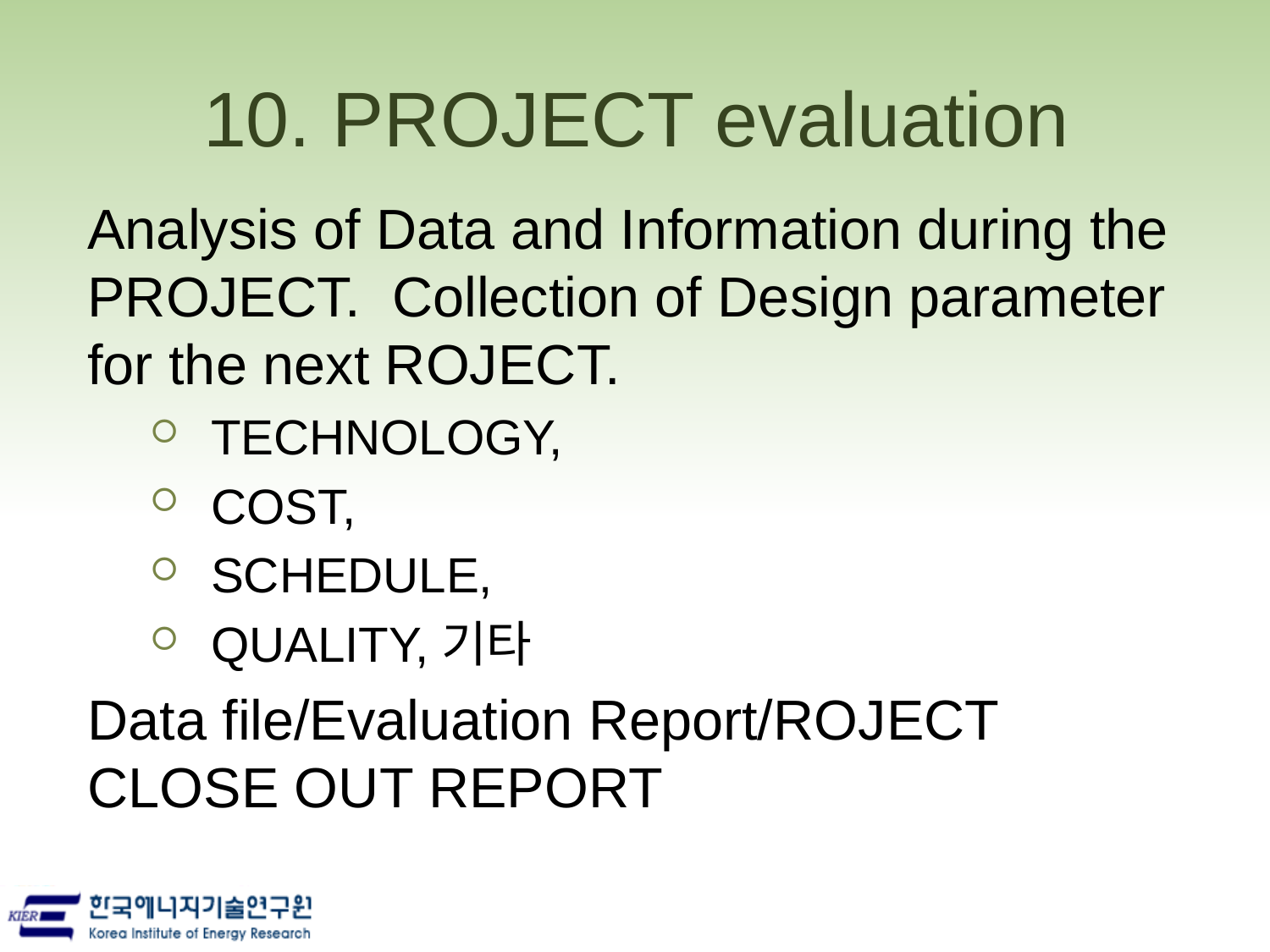

# 10. PROJECT evaluation
Analysis of Data and Information during the PROJECT.  Collection of Design parameter for the next ROJECT.
TECHNOLOGY,
COST,
SCHEDULE,
QUALITY,기타
Data file/Evaluation Report/ROJECT CLOSE OUT REPORT